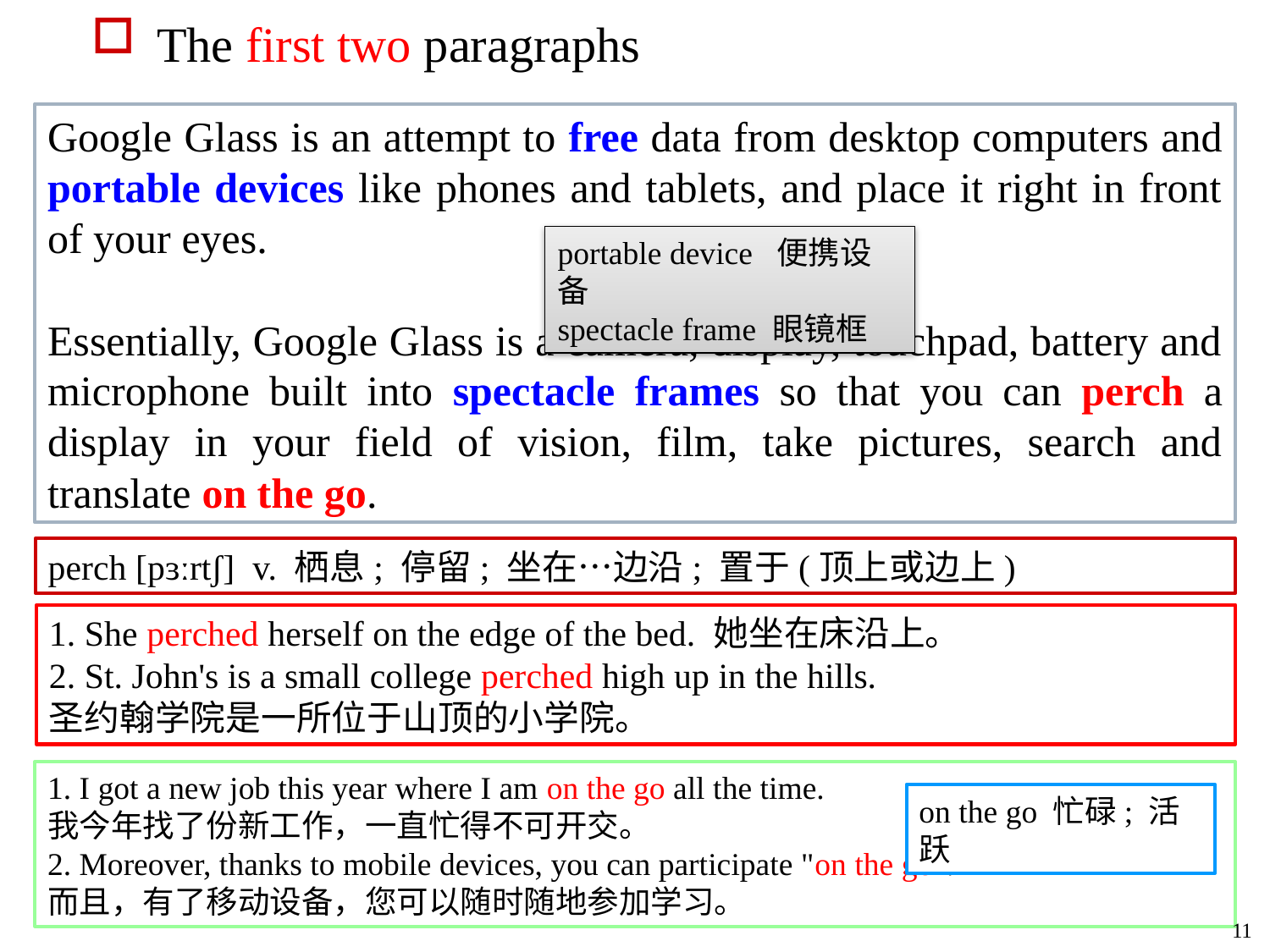

The first two paragraphs
Google Glass is an attempt to free data from desktop computers and portable devices like phones and tablets, and place it right in front of your eyes.

Essentially, Google Glass is a camera, display, touchpad, battery and microphone built into spectacle frames so that you can perch a display in your field of vision, film, take pictures, search and translate on the go.
portable device  便携设备
spectacle frame 眼镜框
perch [pɜːrtʃ]  v. 栖息; 停留; 坐在…边沿; 置于(顶上或边上)
1. She perched herself on the edge of the bed. 她坐在床沿上。
2. St. John's is a small college perched high up in the hills.
圣约翰学院是一所位于山顶的小学院。
1. I got a new job this year where I am on the go all the time.
我今年找了份新工作，一直忙得不可开交。
2. Moreover, thanks to mobile devices, you can participate "on the go".
而且，有了移动设备，您可以随时随地参加学习。
on the go 忙碌; 活跃
11